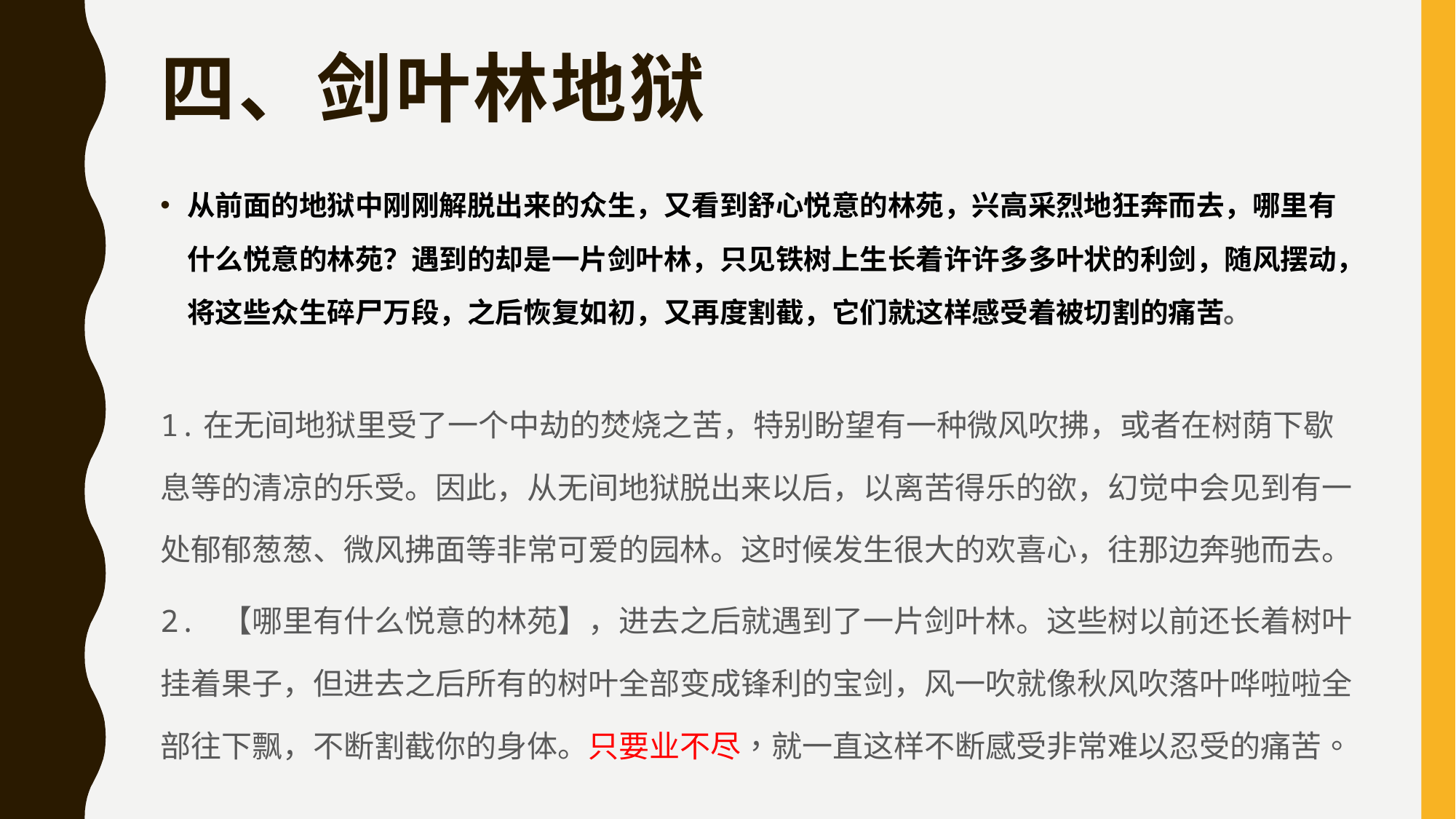

# 四、剑叶林地狱
从前面的地狱中刚刚解脱出来的众生，又看到舒心悦意的林苑，兴高采烈地狂奔而去，哪里有什么悦意的林苑？遇到的却是一片剑叶林，只见铁树上生长着许许多多叶状的利剑，随风摆动，将这些众生碎尸万段，之后恢复如初，又再度割截，它们就这样感受着被切割的痛苦。

1.在无间地狱里受了一个中劫的焚烧之苦，特别盼望有一种微风吹拂，或者在树荫下歇息等的清凉的乐受。因此，从无间地狱脱出来以后，以离苦得乐的欲，幻觉中会见到有一处郁郁葱葱、微风拂面等非常可爱的园林。这时候发生很大的欢喜心，往那边奔驰而去。
2. 【哪里有什么悦意的林苑】，进去之后就遇到了一片剑叶林。这些树以前还长着树叶挂着果子，但进去之后所有的树叶全部变成锋利的宝剑，风一吹就像秋风吹落叶哗啦啦全部往下飘，不断割截你的身体。只要业不尽，就一直这样不断感受非常难以忍受的痛苦。